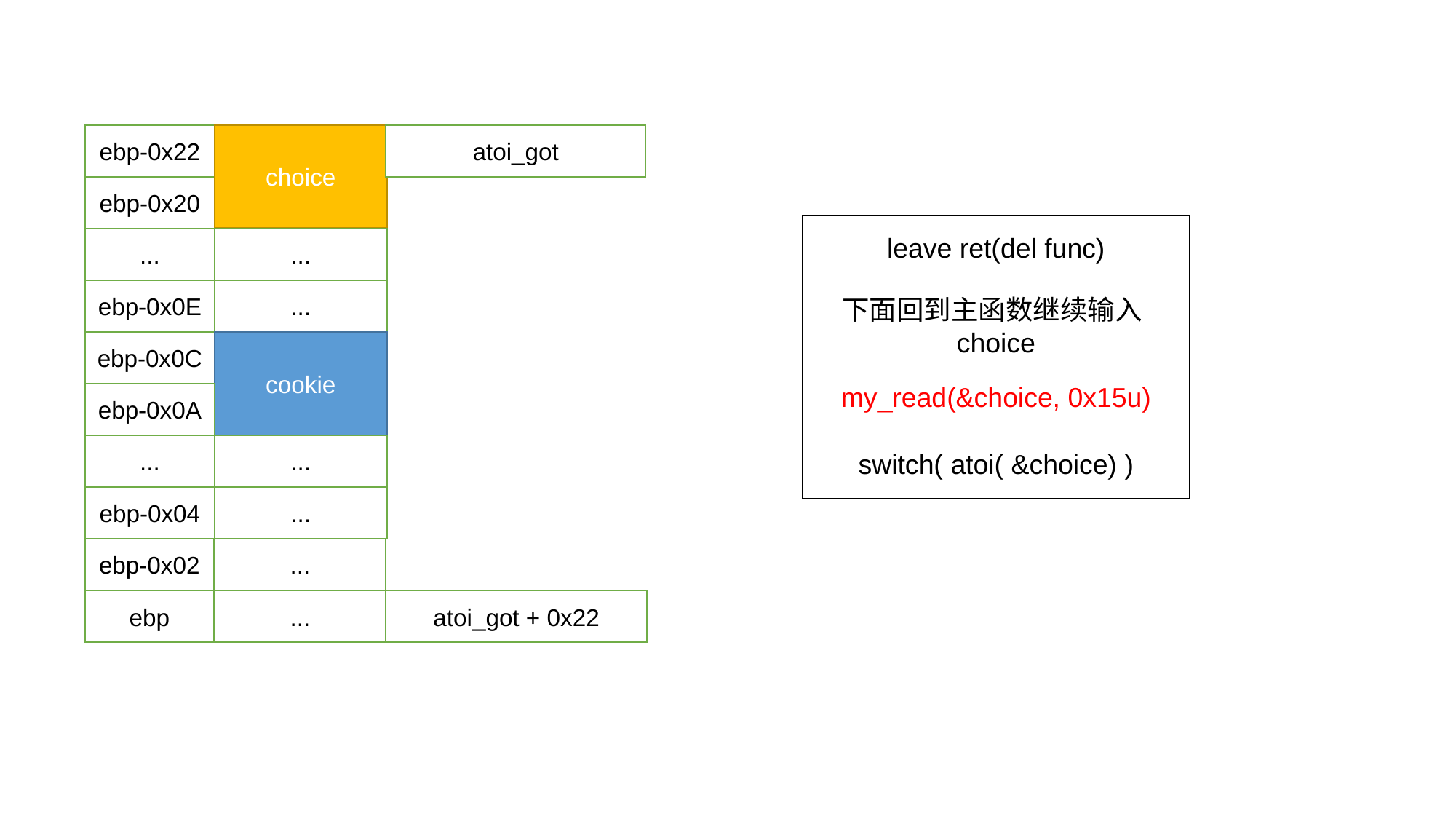

ebp-0x22
choice
ebp-0x20
atoi_got
| leave ret(del func) |
| --- |
| 下面回到主函数继续输入choice |
| my\_read(&choice, 0x15u) |
| switch( atoi( &choice) ) |
...
...
ebp-0x0E
...
ebp-0x0C
cookie
ebp-0x0A
...
...
ebp-0x04
...
ebp-0x02
...
ebp
...
atoi_got + 0x22